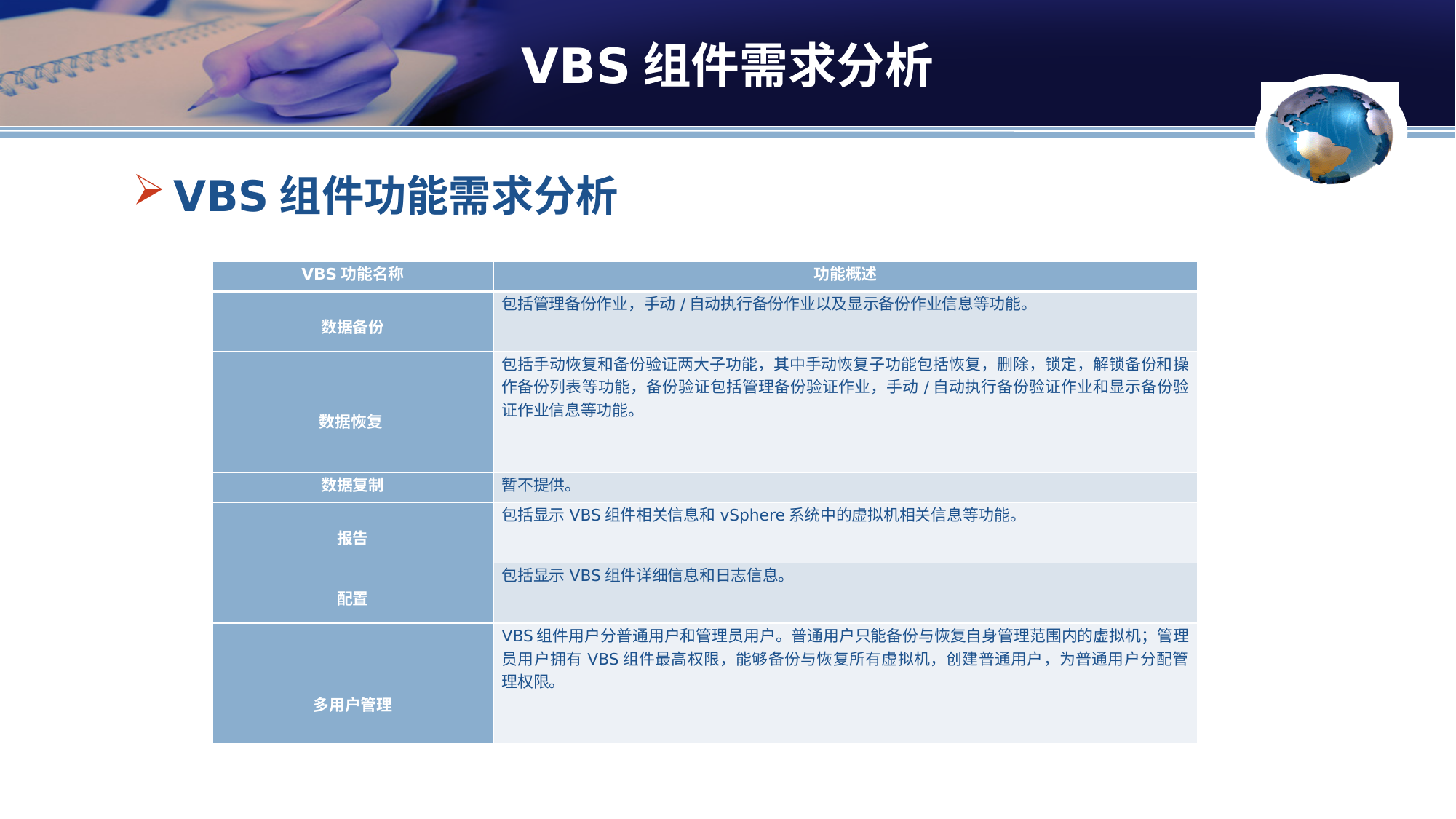

# VBS组件需求分析
VBS组件功能需求分析
| VBS功能名称 | 功能概述 |
| --- | --- |
| 数据备份 | 包括管理备份作业，手动/自动执行备份作业以及显示备份作业信息等功能。 |
| 数据恢复 | 包括手动恢复和备份验证两大子功能，其中手动恢复子功能包括恢复，删除，锁定，解锁备份和操作备份列表等功能，备份验证包括管理备份验证作业，手动/自动执行备份验证作业和显示备份验证作业信息等功能。 |
| 数据复制 | 暂不提供。 |
| 报告 | 包括显示VBS组件相关信息和vSphere系统中的虚拟机相关信息等功能。 |
| 配置 | 包括显示VBS组件详细信息和日志信息。 |
| 多用户管理 | VBS组件用户分普通用户和管理员用户。普通用户只能备份与恢复自身管理范围内的虚拟机；管理员用户拥有VBS组件最高权限，能够备份与恢复所有虚拟机，创建普通用户，为普通用户分配管理权限。 |